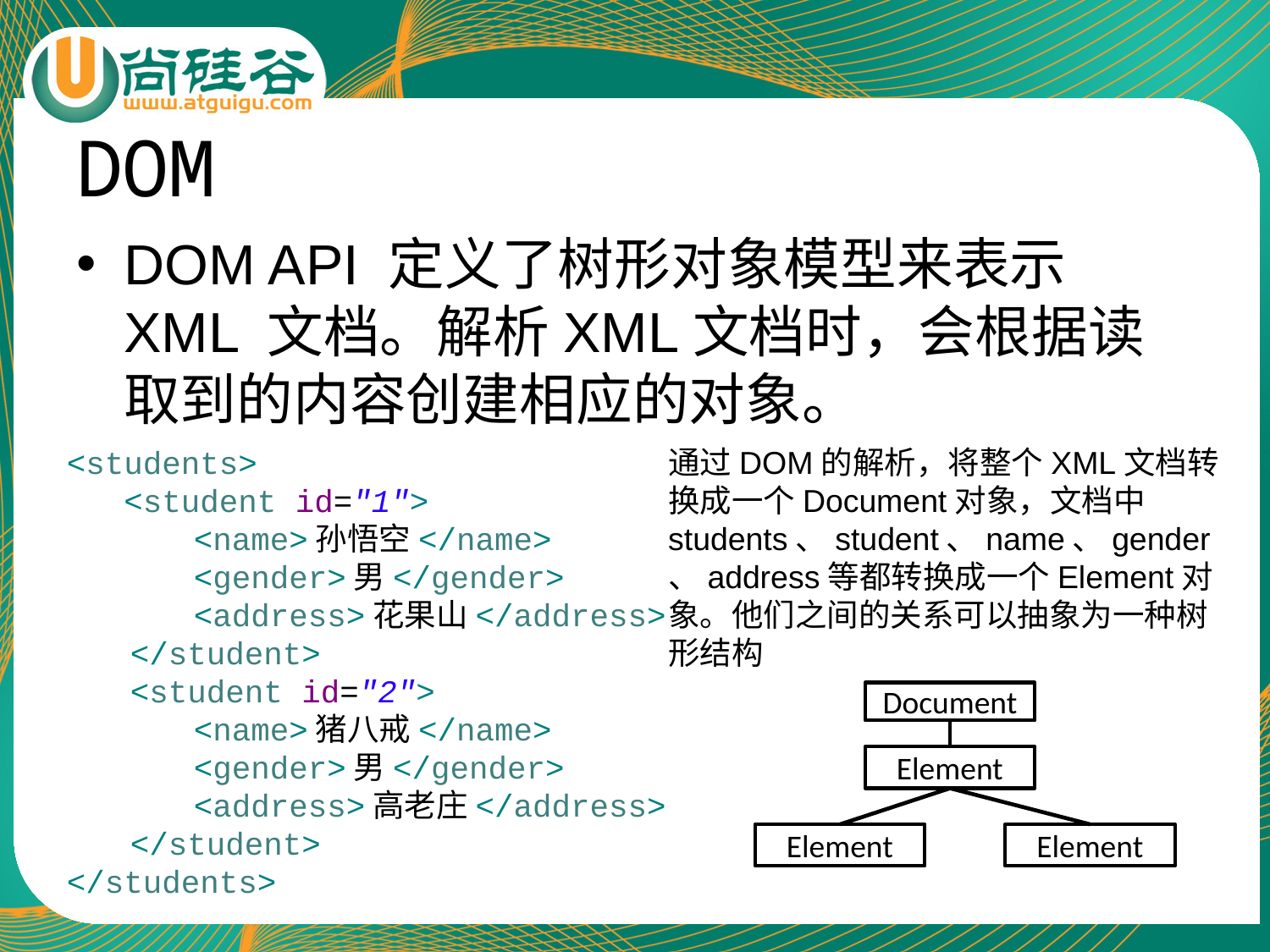

# DOM
DOM API 定义了树形对象模型来表示 XML 文档。解析XML文档时，会根据读取到的内容创建相应的对象。

<students>
   <student id="1">
<name>孙悟空</name>
<gender>男</gender>
<address>花果山</address>
</student>
<student id="2">
<name>猪八戒</name>
<gender>男</gender>
<address>高老庄</address>
</student>
</students>
通过DOM的解析，将整个XML文档转换成一个Document对象，文档中students、student、name、gender、address等都转换成一个Element对象。他们之间的关系可以抽象为一种树形结构
Document
Element
Element
Element